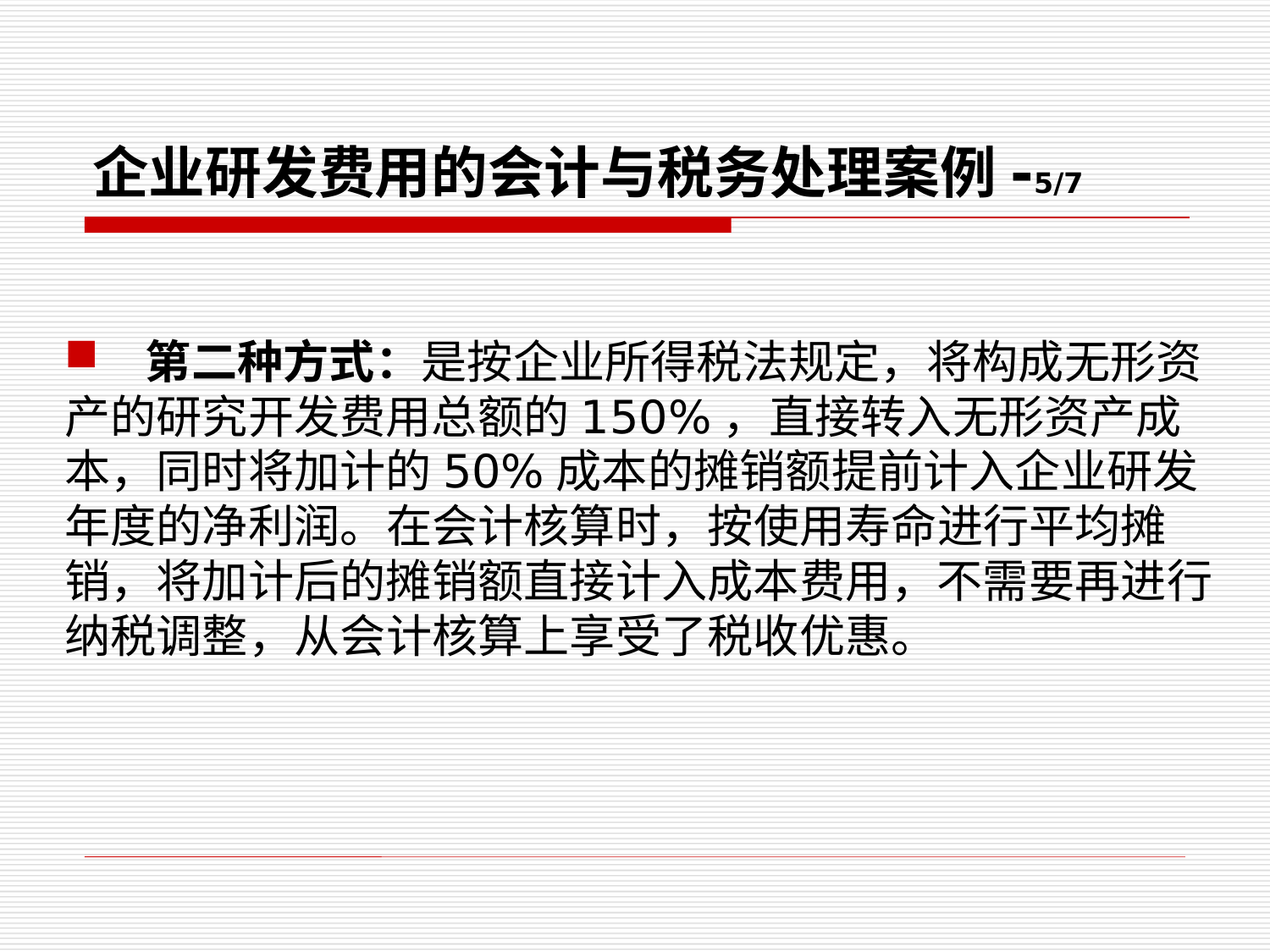

# 企业研发费用的会计与税务处理案例-5/7
　第二种方式：是按企业所得税法规定，将构成无形资产的研究开发费用总额的150%，直接转入无形资产成本，同时将加计的50%成本的摊销额提前计入企业研发年度的净利润。在会计核算时，按使用寿命进行平均摊销，将加计后的摊销额直接计入成本费用，不需要再进行纳税调整，从会计核算上享受了税收优惠。